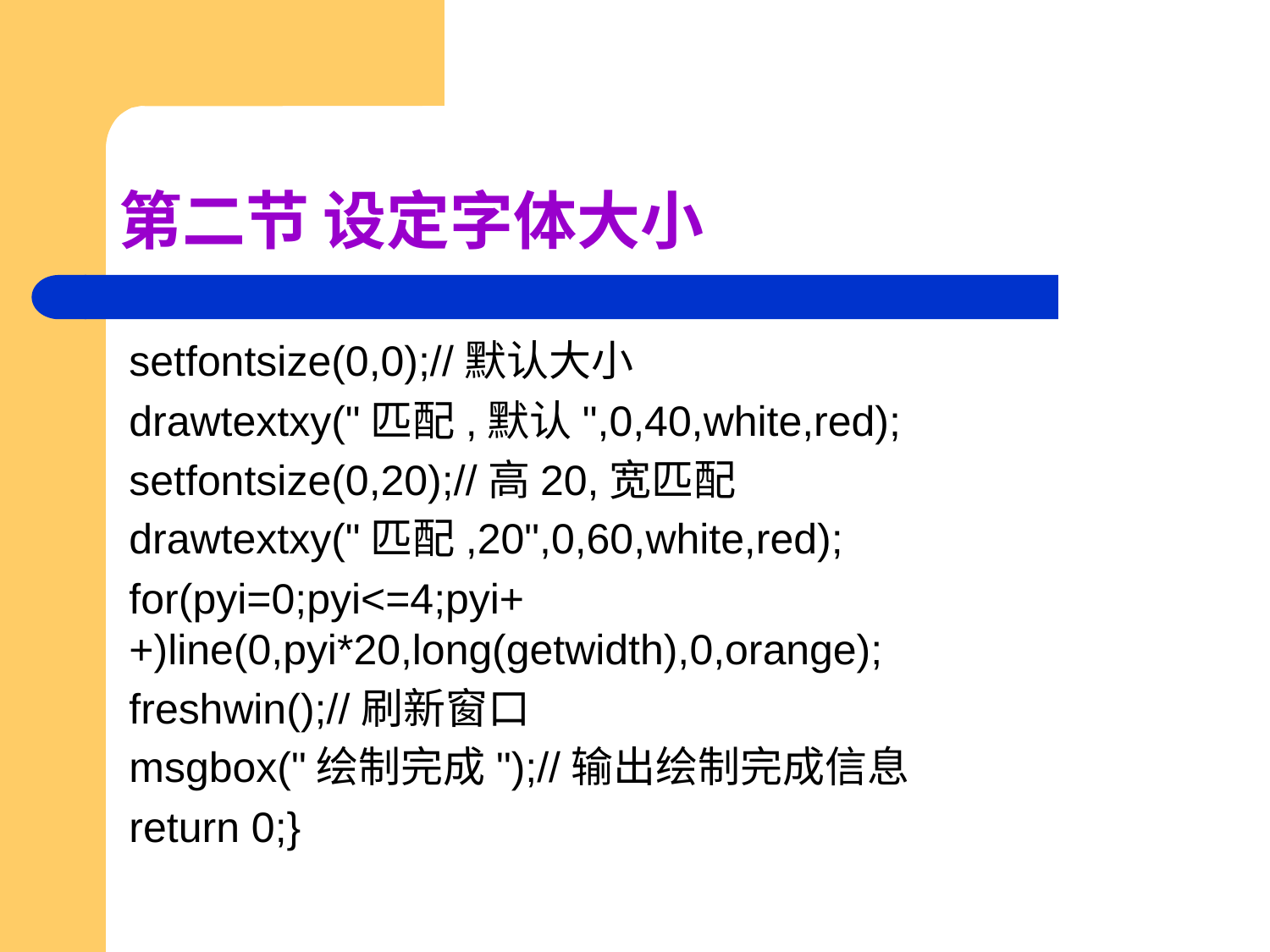

# 第二节 设定字体大小
setfontsize(0,0);//默认大小
drawtextxy("匹配,默认",0,40,white,red);
setfontsize(0,20);//高20,宽匹配
drawtextxy("匹配,20",0,60,white,red);
for(pyi=0;pyi<=4;pyi++)line(0,pyi*20,long(getwidth),0,orange);
freshwin();//刷新窗口
msgbox("绘制完成");//输出绘制完成信息
return 0;}